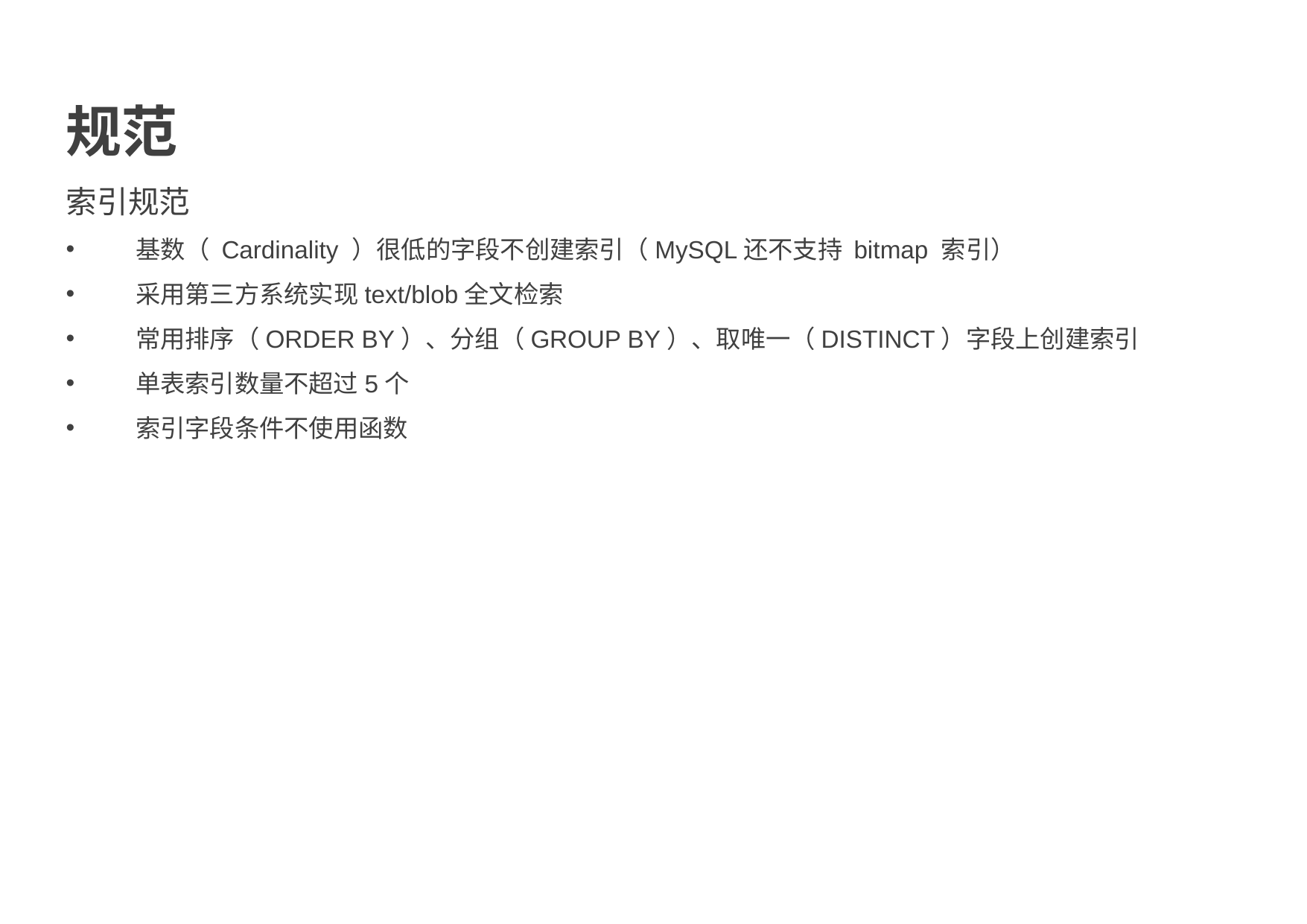

规范
索引规范
基数（ Cardinality ）很低的字段不创建索引（MySQL还不支持 bitmap 索引）
采用第三方系统实现text/blob全文检索
常用排序（ORDER BY）、分组（GROUP BY）、取唯一（DISTINCT）字段上创建索引
单表索引数量不超过5个
索引字段条件不使用函数